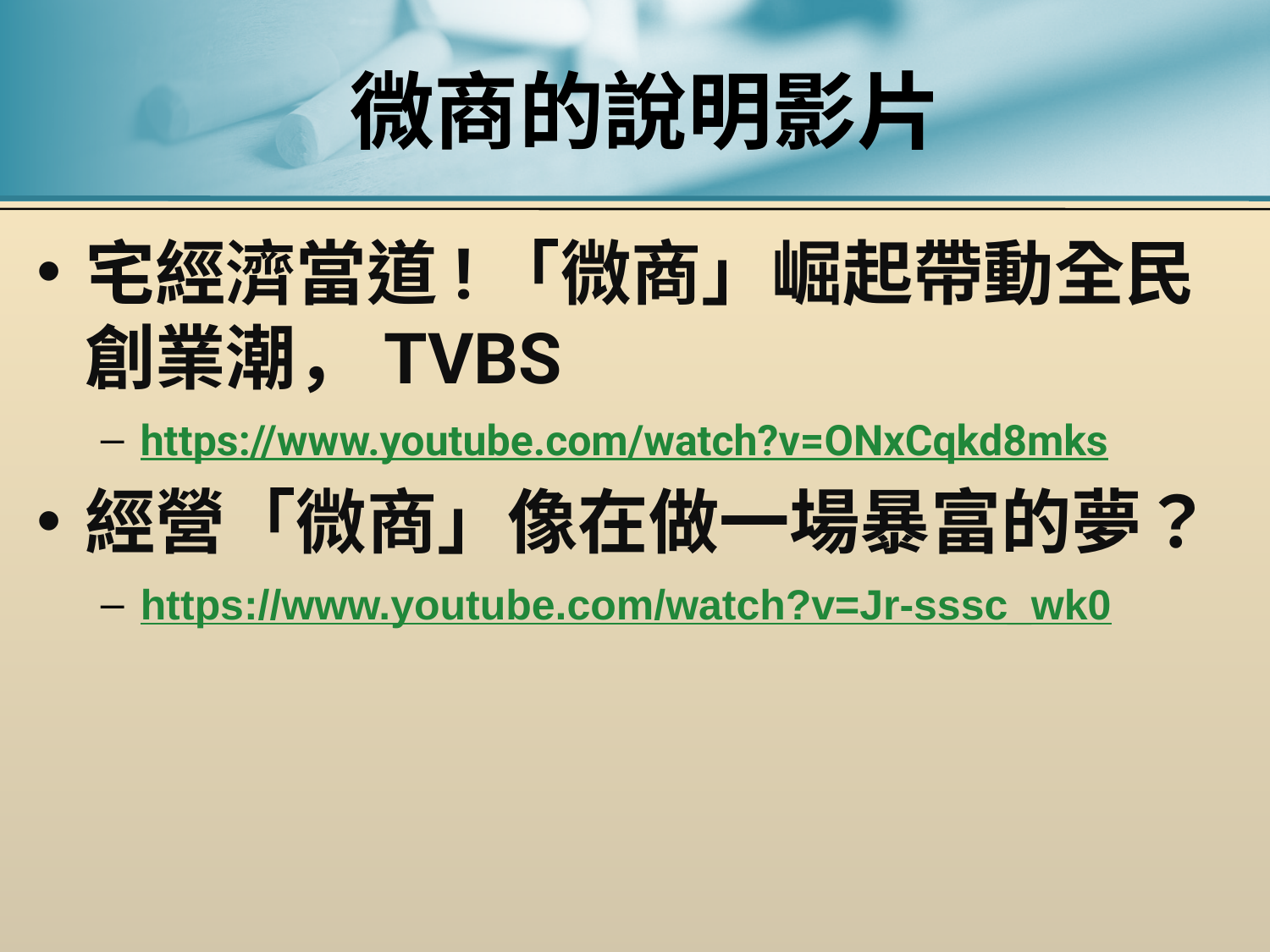

# 微商的說明影片
宅經濟當道!「微商」崛起帶動全民創業潮，TVBS
https://www.youtube.com/watch?v=ONxCqkd8mks
經營「微商」像在做一場暴富的夢？
https://www.youtube.com/watch?v=Jr-sssc_wk0